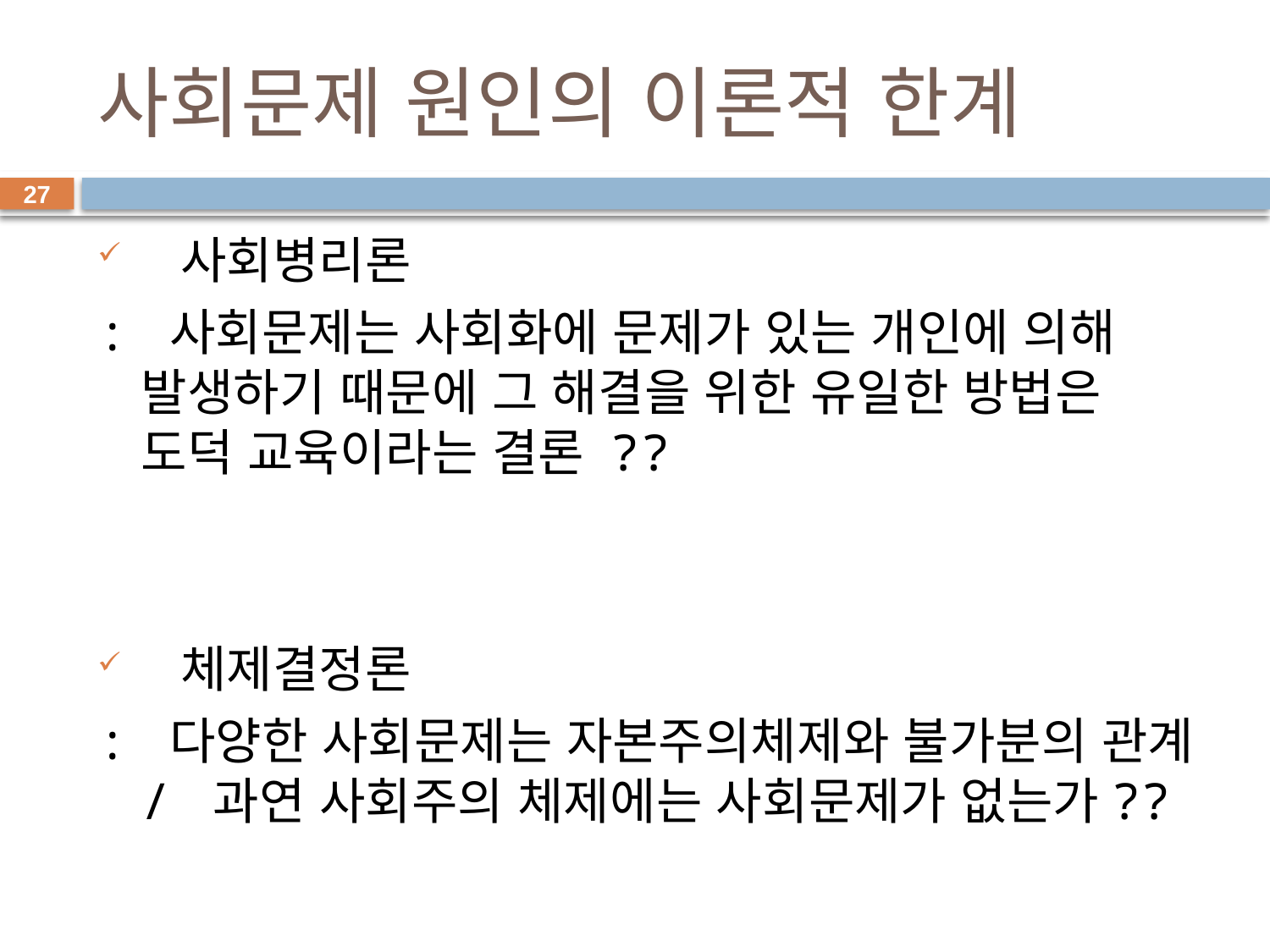

# 사회문제 원인의 이론적 한계
27
  사회병리론
: 사회문제는 사회화에 문제가 있는 개인에 의해 발생하기 때문에 그 해결을 위한 유일한 방법은 도덕 교육이라는 결론 ??

  체제결정론
: 다양한 사회문제는 자본주의체제와 불가분의 관계 / 과연 사회주의 체제에는 사회문제가 없는가??